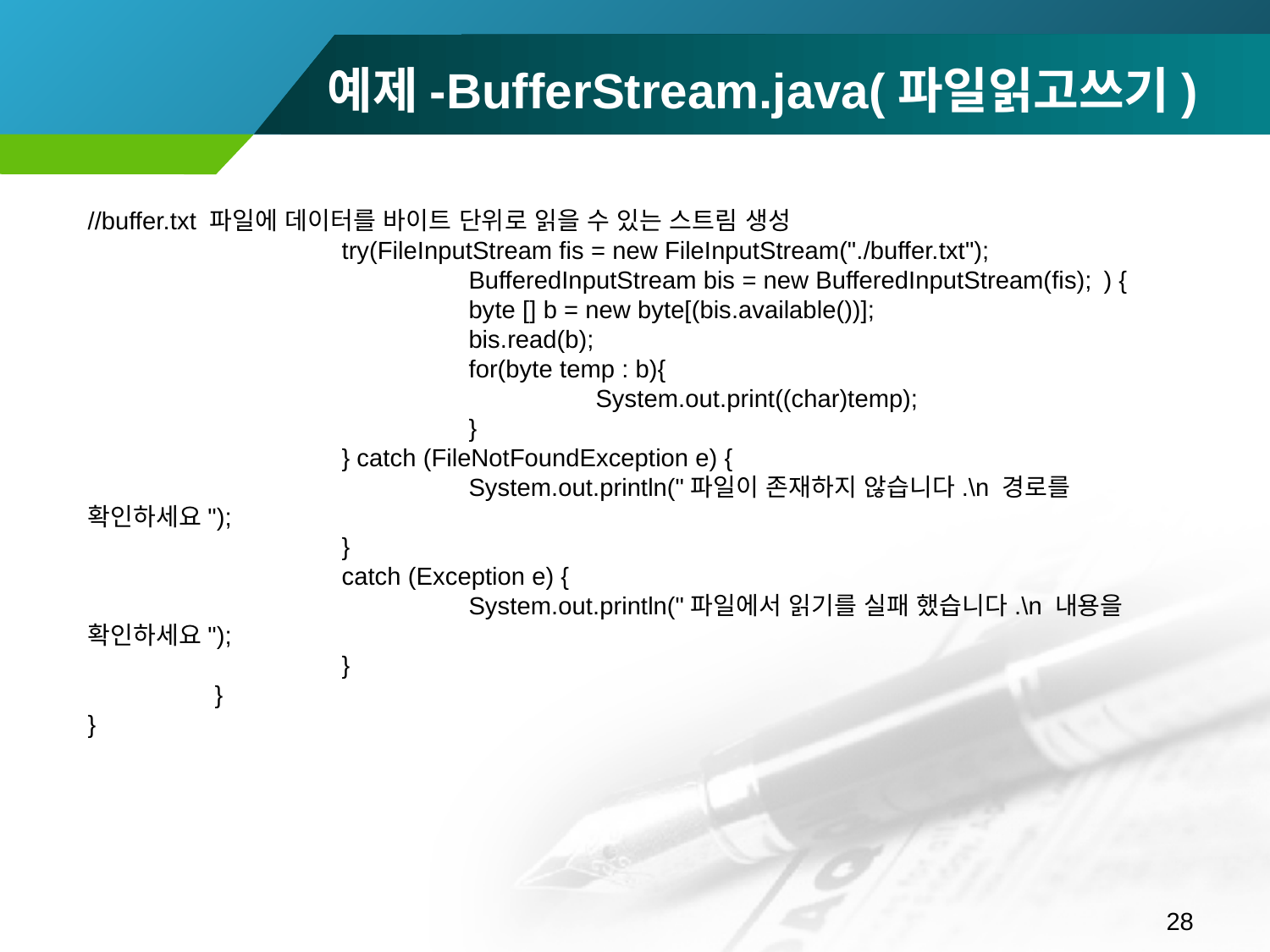

예제-BufferStream.java(파일읽고쓰기)
//buffer.txt 파일에 데이터를 바이트 단위로 읽을 수 있는 스트림 생성
		try(FileInputStream fis = new FileInputStream("./buffer.txt");
			BufferedInputStream bis = new BufferedInputStream(fis);	) {
			byte [] b = new byte[(bis.available())];
			bis.read(b);
			for(byte temp : b){
				System.out.print((char)temp);
			}
		} catch (FileNotFoundException e) {
			System.out.println("파일이 존재하지 않습니다.\n 경로를 확인하세요");
		}
		catch (Exception e) {
			System.out.println("파일에서 읽기를 실패 했습니다.\n 내용을 확인하세요");
		}
	}
}
28